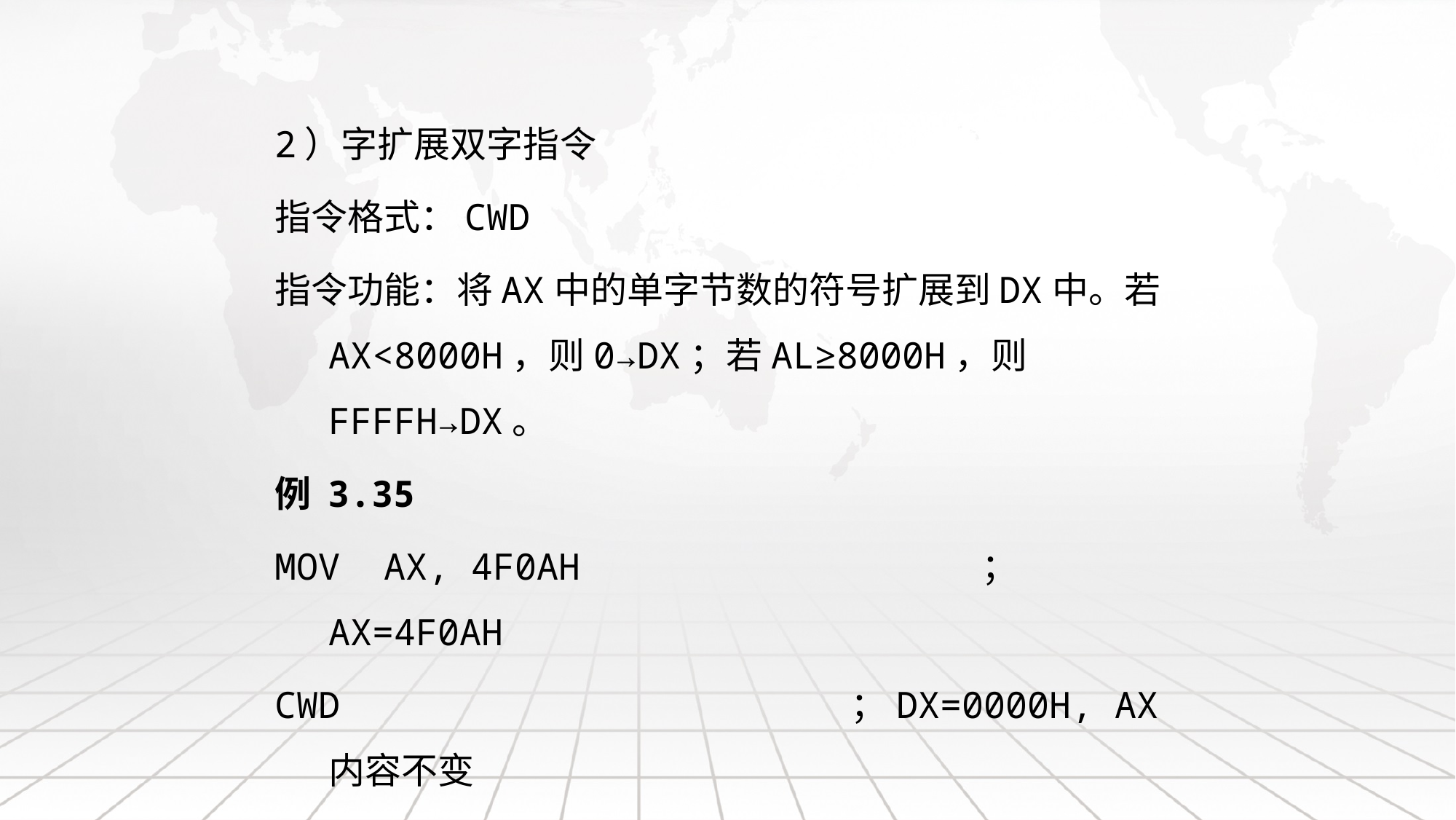

2）字扩展双字指令
指令格式：CWD
指令功能：将AX中的单字节数的符号扩展到DX中。若AX<8000H，则0→DX；若AL≥8000H，则FFFFH→DX。
例 3.35
MOV  AX, 4F0AH                  ；AX=4F0AH
CWD                       ；DX=0000H, AX内容不变
MOV  AX, 0EF0AH                 ；AX=0EF0AH;
CWD                      ；DX=0FFFFH, AX内容不变